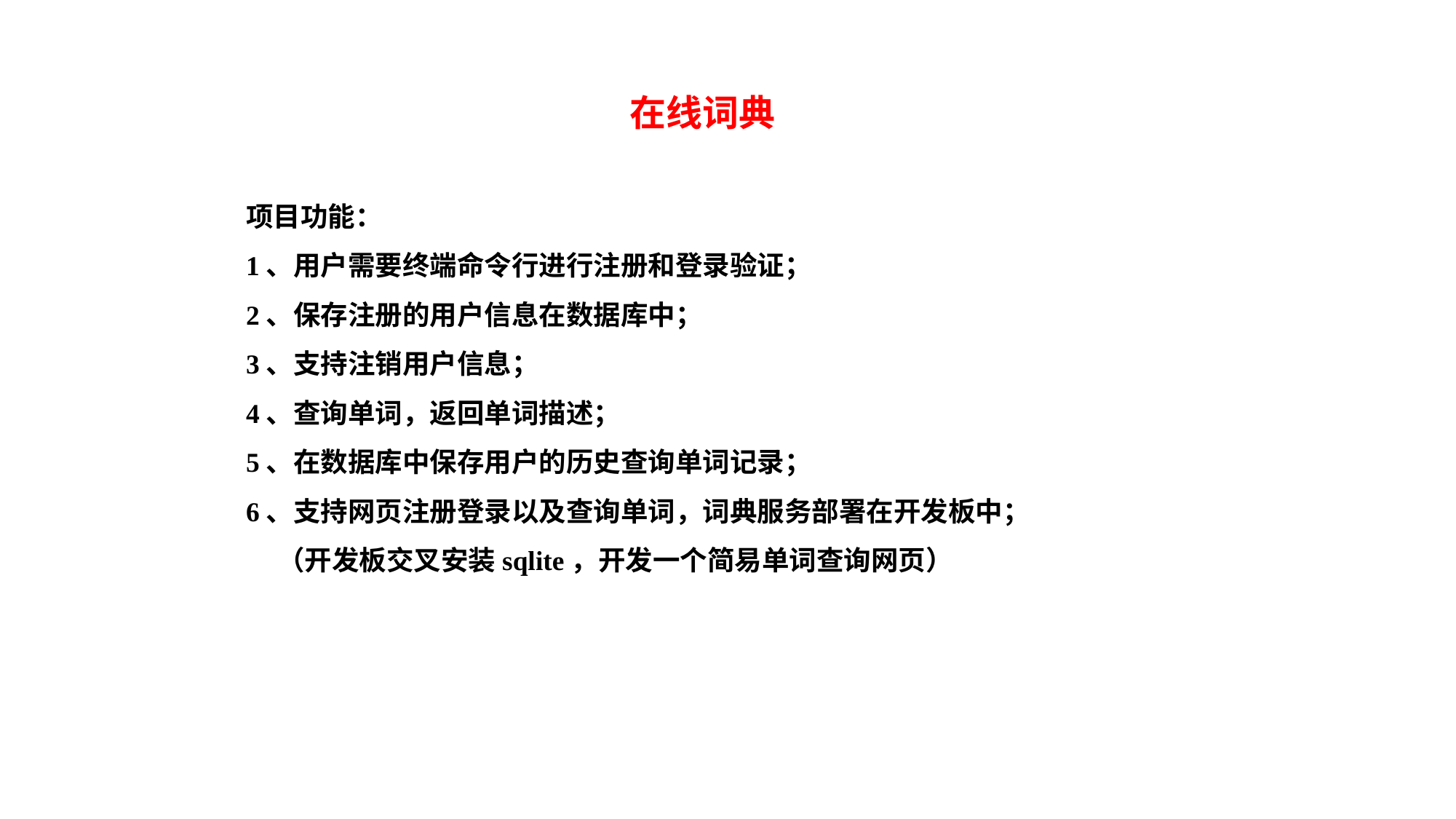

在线词典

项目功能：
1、用户需要终端命令行进行注册和登录验证；
2、保存注册的用户信息在数据库中；
3、支持注销用户信息；
4、查询单词，返回单词描述；
5、在数据库中保存用户的历史查询单词记录；
6、支持网页注册登录以及查询单词，词典服务部署在开发板中；
    （开发板交叉安装sqlite，开发一个简易单词查询网页）